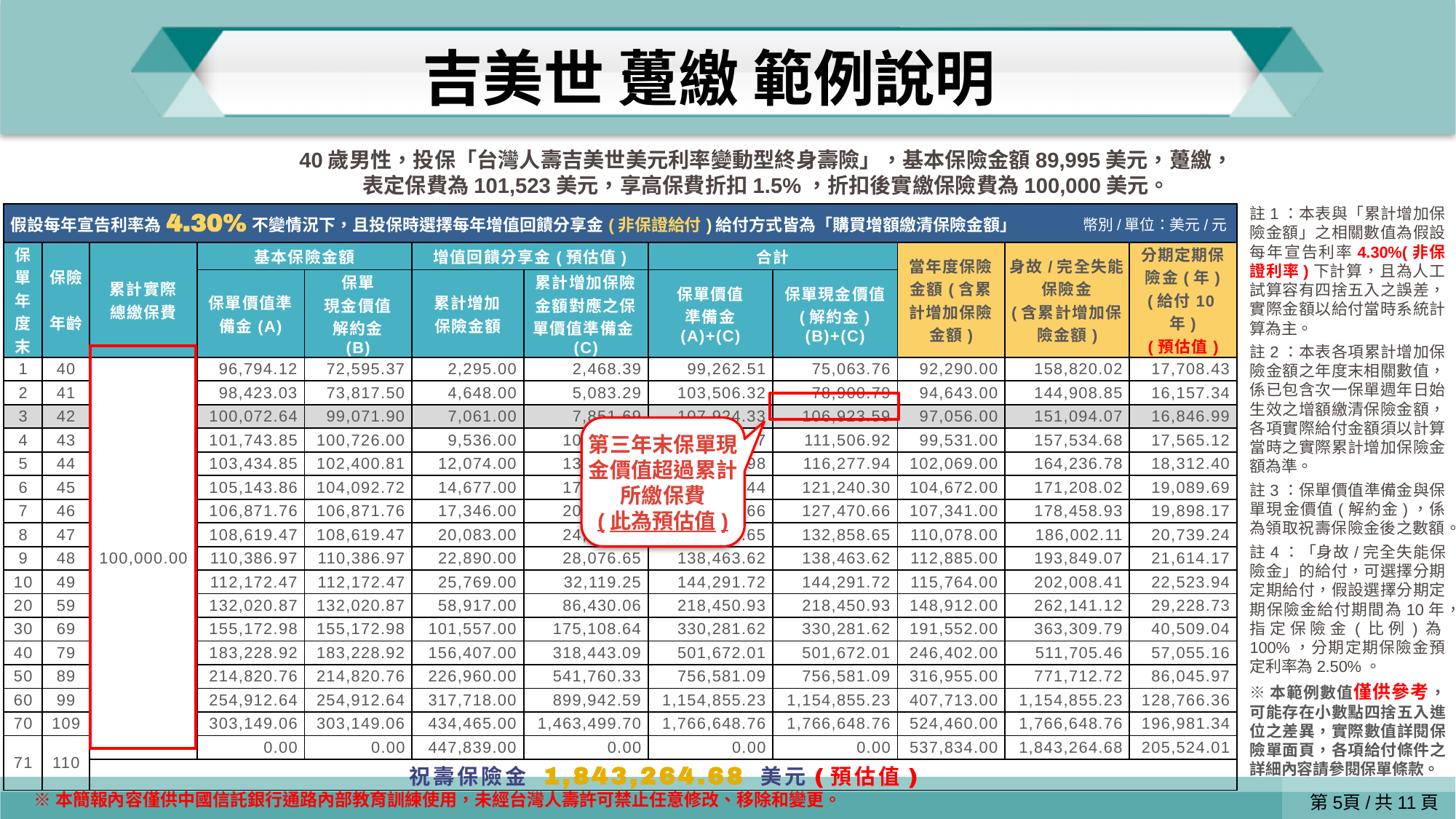

吉美世 躉繳 範例說明
40歲男性，投保「台灣人壽吉美世美元利率變動型終身壽險」，基本保險金額89,995美元，躉繳，
表定保費為101,523美元，享高保費折扣1.5%，折扣後實繳保險費為100,000美元。
| 假設每年宣告利率為4.30%不變情況下，且投保時選擇每年增值回饋分享金(非保證給付)給付方式皆為「購買增額繳清保險金額」 |  |  |  |  |  |  |  |  |  |  |  |
| --- | --- | --- | --- | --- | --- | --- | --- | --- | --- | --- | --- |
| 保單 年度末 | 保險 年齡 | 累計實際 總繳保費 | 基本保險金額 |  | 增值回饋分享金(預估值) |  | 合計 |  | 當年度保險金額(含累計增加保險金額) | 身故/完全失能保險金 (含累計增加保險金額) | 分期定期保險金(年) (給付10年) (預估值) |
|  |  |  | 保單價值準備金(A) | 保單 現金價值 解約金 (B) | 累計增加 保險金額 | 累計增加保險金額對應之保單價值準備金(C) | 保單價值 準備金 (A)+(C) | 保單現金價值 (解約金) (B)+(C) |  |  |  |
| 1 | 40 | 100,000.00 | 96,794.12 | 72,595.37 | 2,295.00 | 2,468.39 | 99,262.51 | 75,063.76 | 92,290.00 | 158,820.02 | 17,708.43 |
| 2 | 41 |  | 98,423.03 | 73,817.50 | 4,648.00 | 5,083.29 | 103,506.32 | 78,900.79 | 94,643.00 | 144,908.85 | 16,157.34 |
| 3 | 42 |  | 100,072.64 | 99,071.90 | 7,061.00 | 7,851.69 | 107,924.33 | 106,923.59 | 97,056.00 | 151,094.07 | 16,846.99 |
| 4 | 43 |  | 101,743.85 | 100,726.00 | 9,536.00 | 10,780.92 | 112,524.77 | 111,506.92 | 99,531.00 | 157,534.68 | 17,565.12 |
| 5 | 44 |  | 103,434.85 | 102,400.81 | 12,074.00 | 13,877.13 | 117,311.98 | 116,277.94 | 102,069.00 | 164,236.78 | 18,312.40 |
| 6 | 45 |  | 105,143.86 | 104,092.72 | 14,677.00 | 17,147.58 | 122,291.44 | 121,240.30 | 104,672.00 | 171,208.02 | 19,089.69 |
| 7 | 46 |  | 106,871.76 | 106,871.76 | 17,346.00 | 20,598.90 | 127,470.66 | 127,470.66 | 107,341.00 | 178,458.93 | 19,898.17 |
| 8 | 47 |  | 108,619.47 | 108,619.47 | 20,083.00 | 24,239.18 | 132,858.65 | 132,858.65 | 110,078.00 | 186,002.11 | 20,739.24 |
| 9 | 48 |  | 110,386.97 | 110,386.97 | 22,890.00 | 28,076.65 | 138,463.62 | 138,463.62 | 112,885.00 | 193,849.07 | 21,614.17 |
| 10 | 49 |  | 112,172.47 | 112,172.47 | 25,769.00 | 32,119.25 | 144,291.72 | 144,291.72 | 115,764.00 | 202,008.41 | 22,523.94 |
| 20 | 59 |  | 132,020.87 | 132,020.87 | 58,917.00 | 86,430.06 | 218,450.93 | 218,450.93 | 148,912.00 | 262,141.12 | 29,228.73 |
| 30 | 69 |  | 155,172.98 | 155,172.98 | 101,557.00 | 175,108.64 | 330,281.62 | 330,281.62 | 191,552.00 | 363,309.79 | 40,509.04 |
| 40 | 79 |  | 183,228.92 | 183,228.92 | 156,407.00 | 318,443.09 | 501,672.01 | 501,672.01 | 246,402.00 | 511,705.46 | 57,055.16 |
| 50 | 89 |  | 214,820.76 | 214,820.76 | 226,960.00 | 541,760.33 | 756,581.09 | 756,581.09 | 316,955.00 | 771,712.72 | 86,045.97 |
| 60 | 99 |  | 254,912.64 | 254,912.64 | 317,718.00 | 899,942.59 | 1,154,855.23 | 1,154,855.23 | 407,713.00 | 1,154,855.23 | 128,766.36 |
| 70 | 109 |  | 303,149.06 | 303,149.06 | 434,465.00 | 1,463,499.70 | 1,766,648.76 | 1,766,648.76 | 524,460.00 | 1,766,648.76 | 196,981.34 |
| 71 | 110 |  | 0.00 | 0.00 | 447,839.00 | 0.00 | 0.00 | 0.00 | 537,834.00 | 1,843,264.68 | 205,524.01 |
|  |  | 祝壽保險金 1,843,264.68 美元(預估值) |  |  |  |  |  |  |  |  |  |
註1：本表與「累計增加保險金額」之相關數值為假設每年宣告利率4.30%(非保證利率)下計算，且為人工試算容有四捨五入之誤差，實際金額以給付當時系統計算為主。
註2：本表各項累計增加保險金額之年度末相關數值，係已包含次一保單週年日始生效之增額繳清保險金額，各項實際給付金額須以計算當時之實際累計增加保險金額為準。
註3：保單價值準備金與保單現金價值(解約金)，係為領取祝壽保險金後之數額。
註4：「身故/完全失能保險金」的給付，可選擇分期定期給付，假設選擇分期定期保險金給付期間為10年，指定保險金(比例)為100%，分期定期保險金預定利率為2.50%。
※本範例數值僅供參考，可能存在小數點四捨五入進位之差異，實際數值詳閱保險單面頁，各項給付條件之詳細內容請參閱保單條款。
幣別/單位：美元/元

第三年末保單現金價值超過累計所繳保費
(此為預估值)